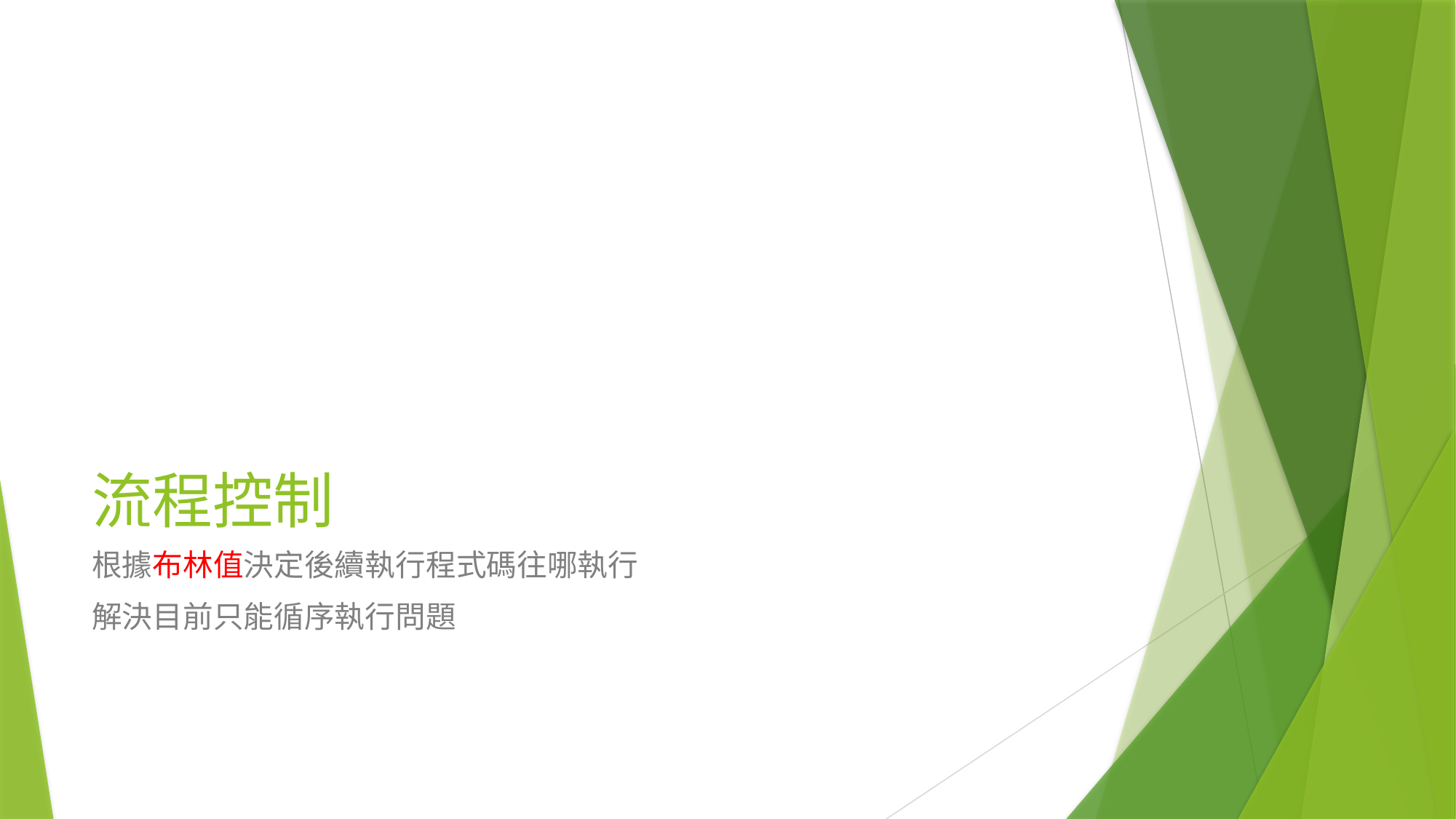

# 流程控制
根據布林值決定後續執行程式碼往哪執行
解決目前只能循序執行問題